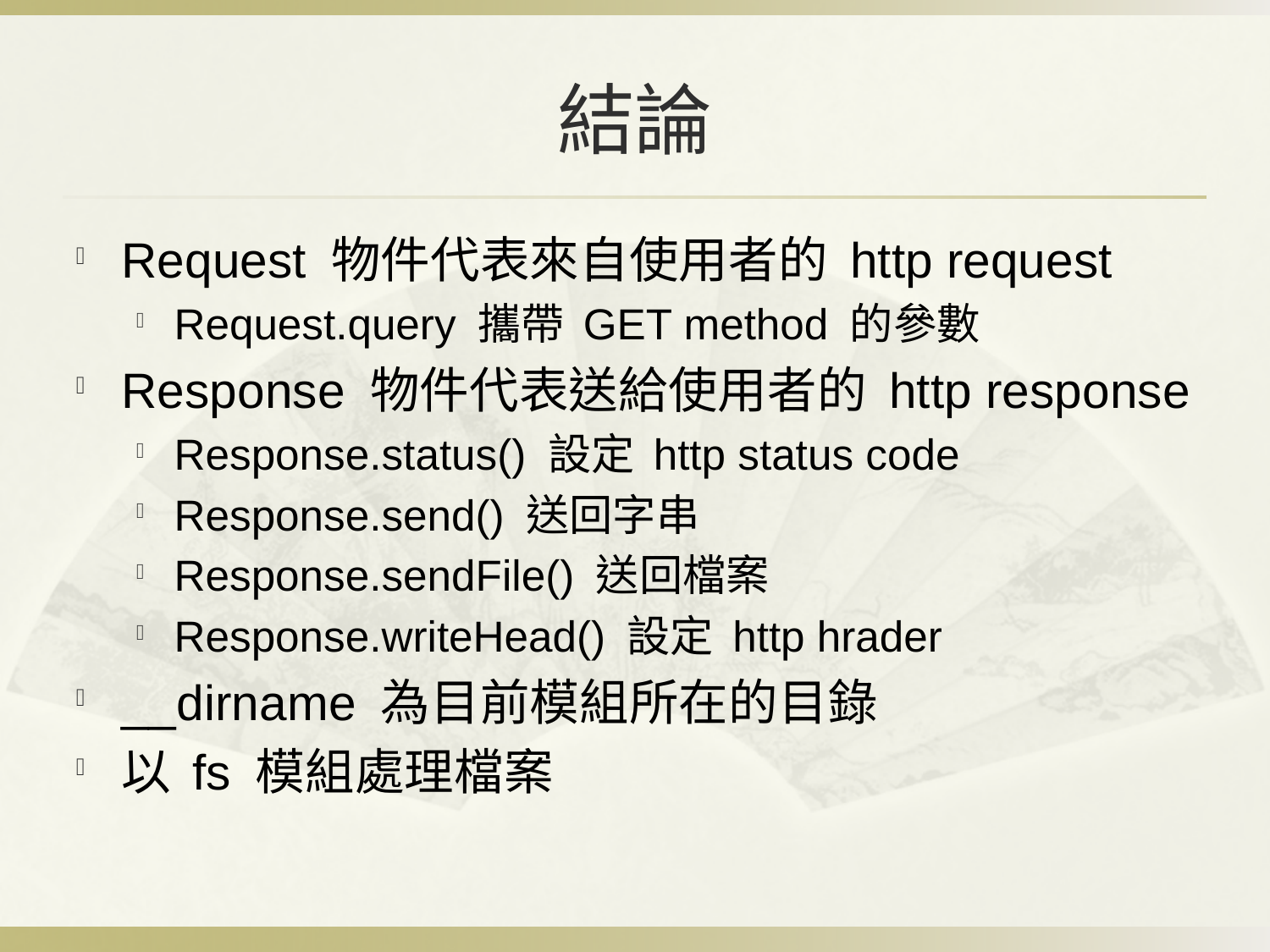

# 結論
Request 物件代表來自使用者的 http request
Request.query 攜帶 GET method 的參數
Response 物件代表送給使用者的 http response
Response.status() 設定 http status code
Response.send() 送回字串
Response.sendFile() 送回檔案
Response.writeHead() 設定 http hrader
__dirname 為目前模組所在的目錄
以 fs 模組處理檔案